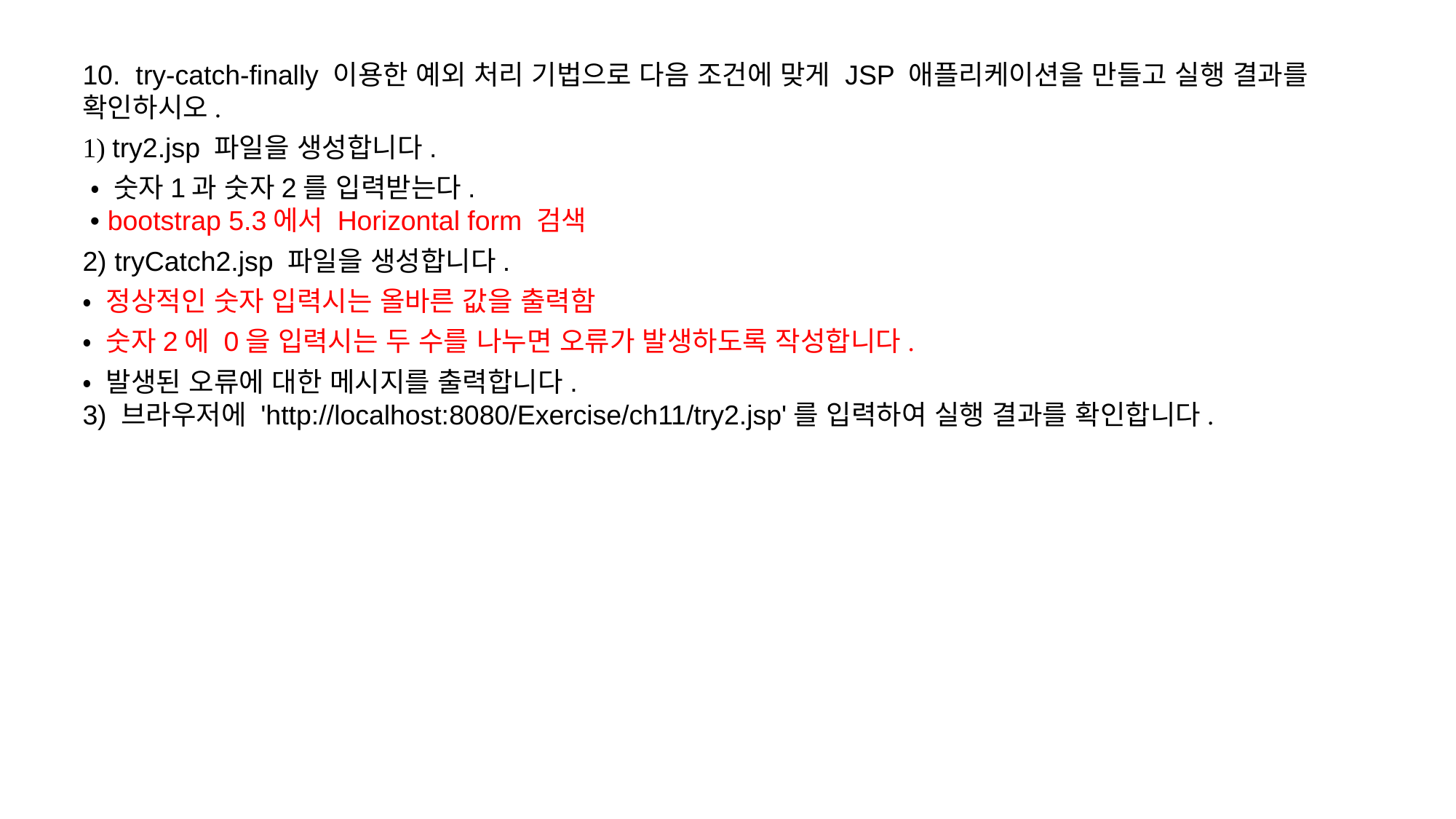

10.  try-catch-finally 이용한 예외 처리 기법으로 다음 조건에 맞게 JSP 애플리케이션을 만들고 실행 결과를 확인하시오.
1) try2.jsp 파일을 생성합니다.
 • 숫자1과 숫자2를 입력받는다.
 • bootstrap 5.3에서 Horizontal form 검색
2) tryCatch2.jsp 파일을 생성합니다.
• 정상적인 숫자 입력시는 올바른 값을 출력함
• 숫자2에 0을 입력시는 두 수를 나누면 오류가 발생하도록 작성합니다.
• 발생된 오류에 대한 메시지를 출력합니다.
3) 브라우저에 'http://localhost:8080/Exercise/ch11/try2.jsp'를 입력하여 실행 결과를 확인합니다.